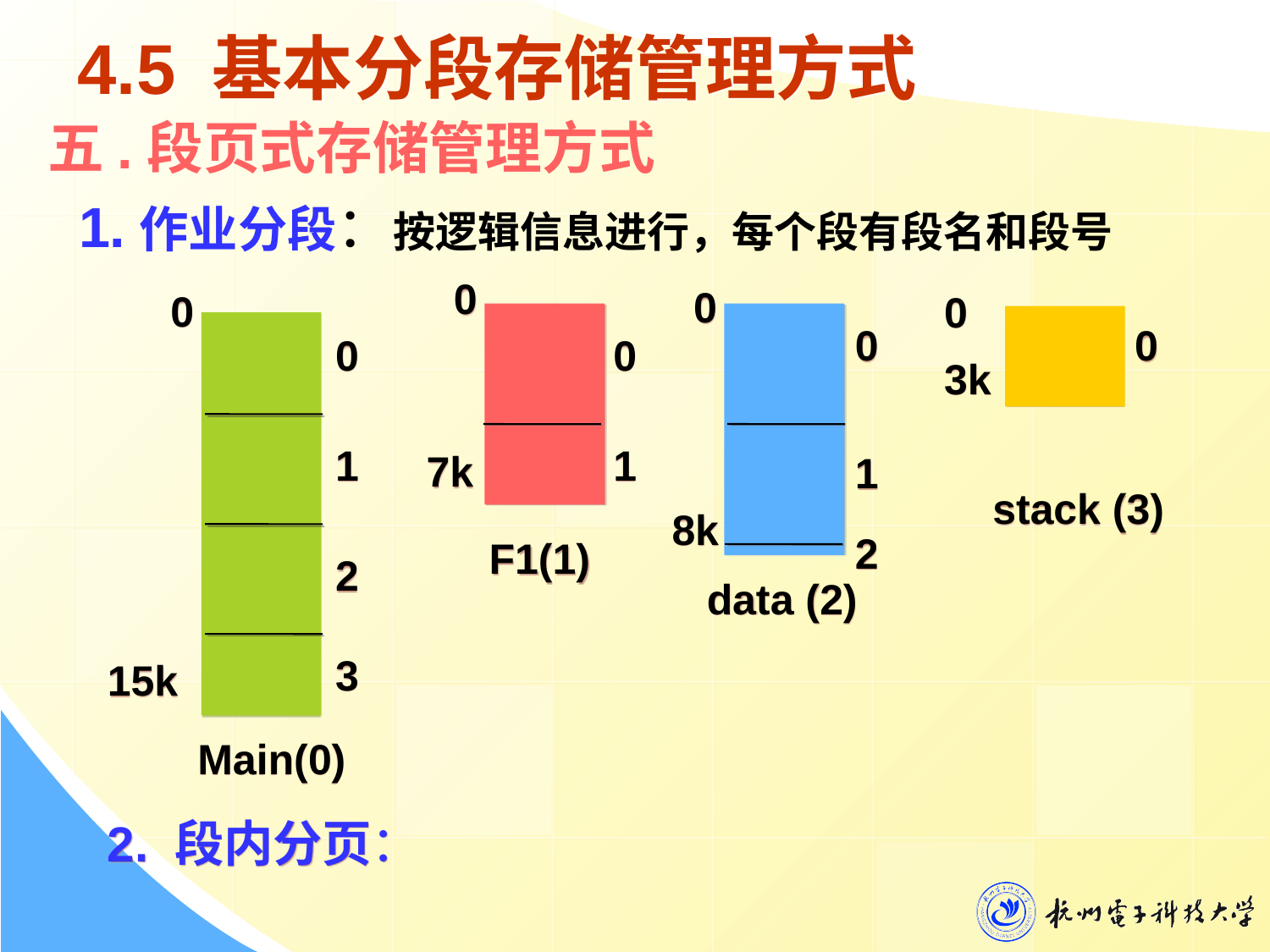

# 4.5 基本分段存储管理方式
五.段页式存储管理方式
  1.作业分段：按逻辑信息进行，每个段有段名和段号
0
0
0
0

3k
7k
stack (3)
8k
F1(1)
data (2)
15k
Main(0)
0
0
0
0

1
1
1
2

2

3
2. 段内分页：